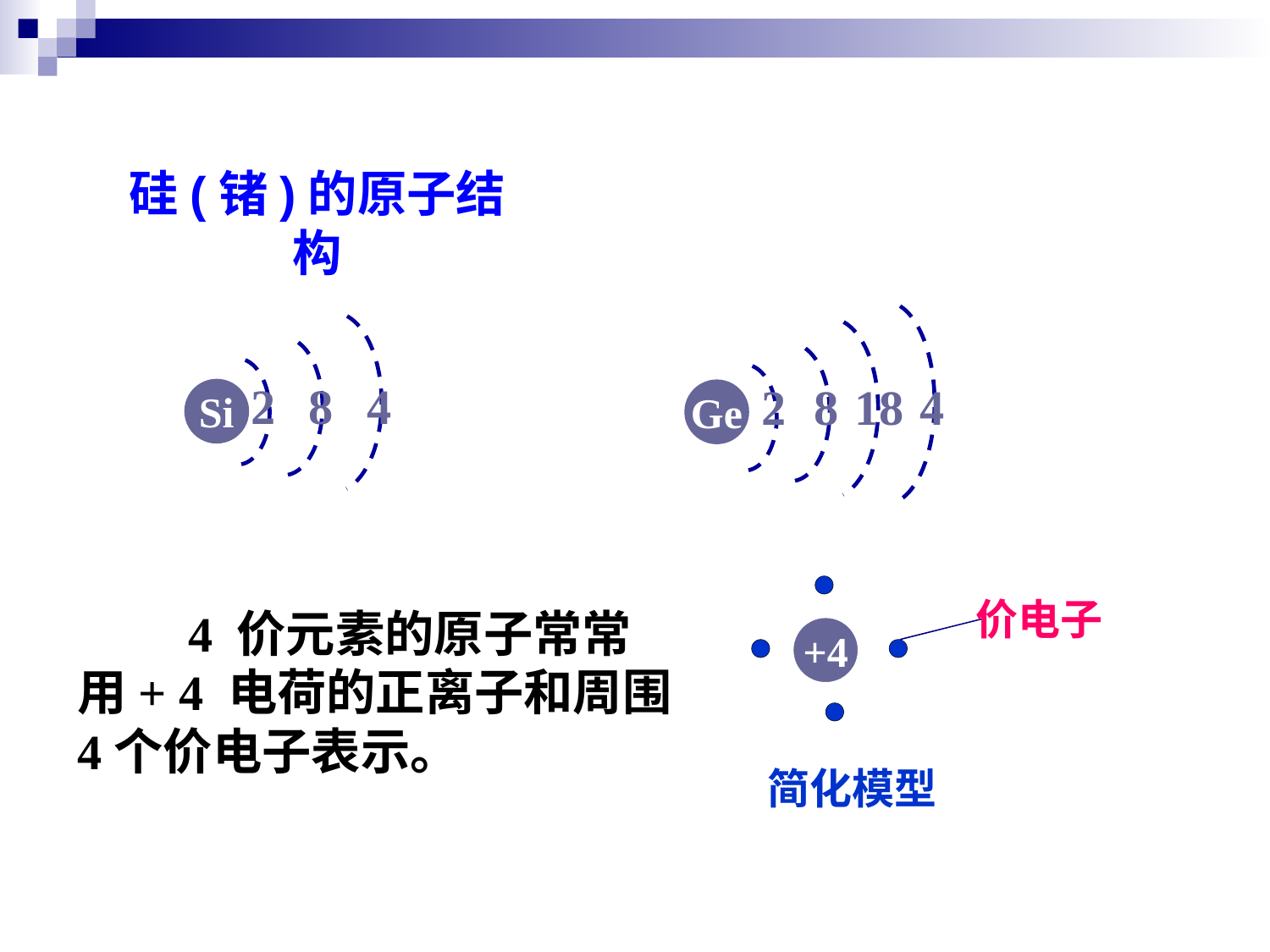

硅(锗)的原子结构

2
8
18
4
Ge

2
8
4
Si

+4

价电子

　　4 价元素的原子常常用+ 4 电荷的正离子和周围 4个价电子表示。
简化模型

18